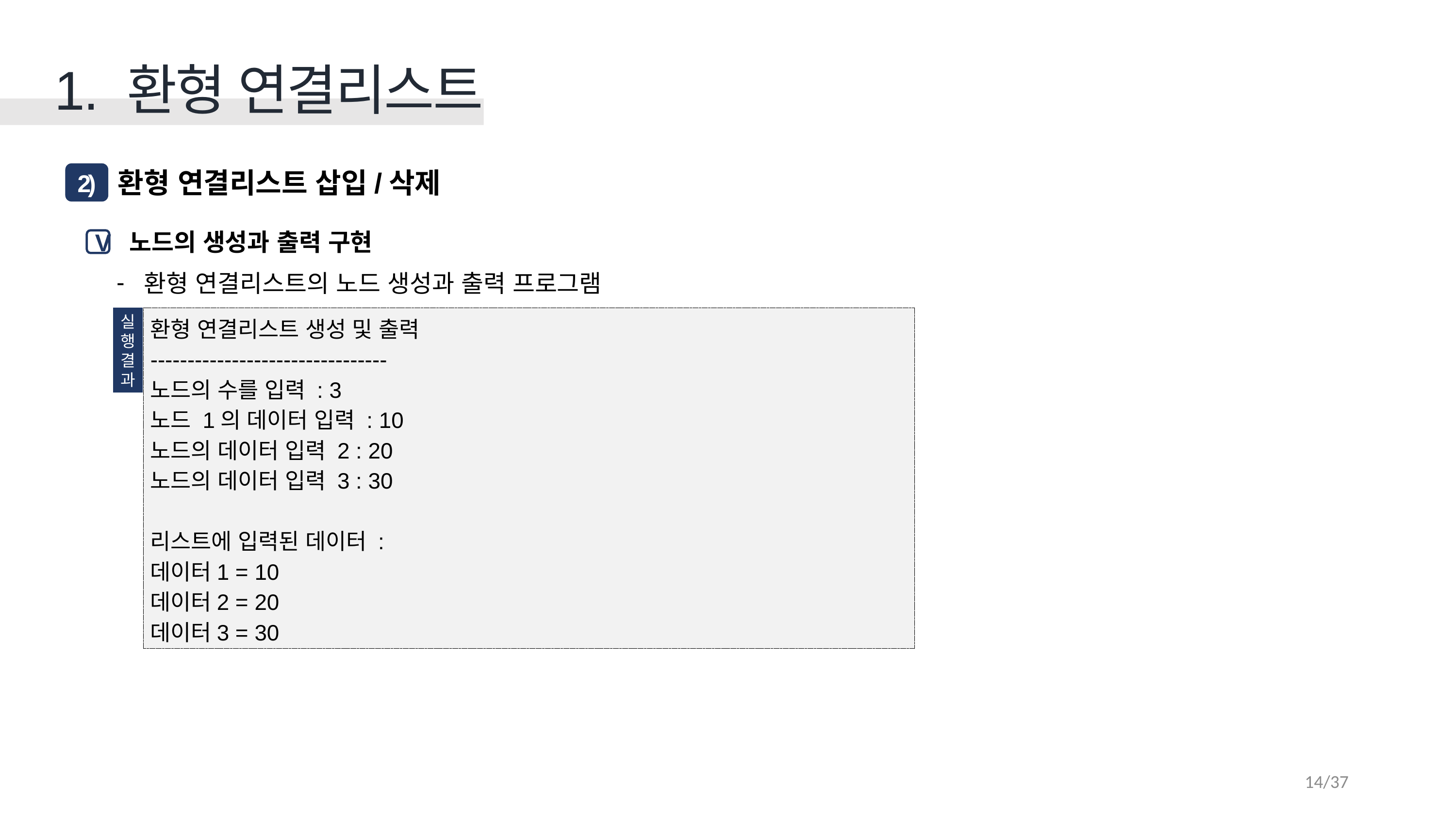

1. 환형 연결리스트

 환형 연결리스트 삽입/삭제
2)
 노드의 생성과 출력 구현

환형 연결리스트의 노드 생성과 출력 프로그램

V
실
행
결
과
환형 연결리스트 생성 및 출력
--------------------------------
노드의 수를 입력 : 3
노드 1의 데이터 입력 : 10
노드의 데이터 입력 2 : 20
노드의 데이터 입력 3 : 30

리스트에 입력된 데이터 :
데이터1 = 10
데이터2 = 20
데이터3 = 30
14/37